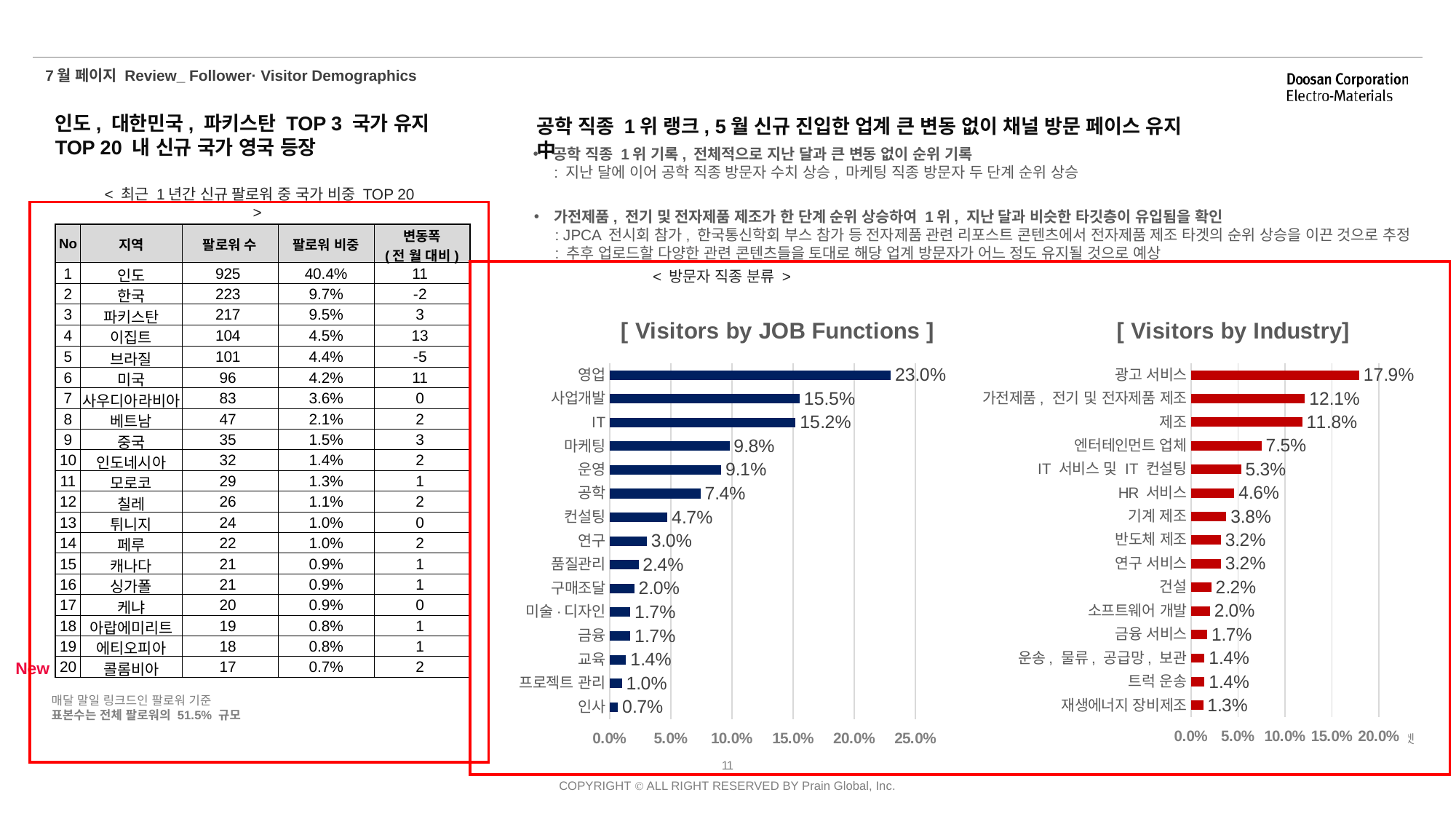

7월 페이지 Review_ Follower· Visitor Demographics
인도, 대한민국, 파키스탄 TOP 3 국가 유지
TOP 20 내 신규 국가 영국 등장
공학 직종 1위 랭크, 5월 신규 진입한 업계 큰 변동 없이 채널 방문 페이스 유지 中
공학 직종 1위 기록, 전체적으로 지난 달과 큰 변동 없이 순위 기록
     : 지난 달에 이어 공학 직종 방문자 수치 상승, 마케팅 직종 방문자 두 단계 순위 상승
 < 최근 1년간 신규 팔로워 중 국가 비중 TOP 20 >

가전제품, 전기 및 전자제품 제조가 한 단계 순위 상승하여 1위, 지난 달과 비슷한 타깃층이 유입됨을 확인
     : JPCA 전시회 참가, 한국통신학회 부스 참가 등 전자제품 관련 리포스트 콘텐츠에서 전자제품 제조 타겟의 순위 상승을 이끈 것으로 추정
     : 추후 업로드할 다양한 관련 콘텐츠들을 토대로 해당 업계 방문자가 어느 정도 유지될 것으로 예상
| No | 지역 | 팔로워 수 | 팔로워 비중 | 변동폭 (전 월 대비) |
| --- | --- | --- | --- | --- |
| 1 | 인도 | 925 | 40.4% | 11 |
| 2 | 한국 | 223 | 9.7% | -2 |
| 3 | 파키스탄 | 217 | 9.5% | 3 |
| 4 | 이집트 | 104 | 4.5% | 13 |
| 5 | 브라질 | 101 | 4.4% | -5 |
| 6 | 미국 | 96 | 4.2% | 11 |
| 7 | 사우디아라비아 | 83 | 3.6% | 0 |
| 8 | 베트남 | 47 | 2.1% | 2 |
| 9 | 중국 | 35 | 1.5% | 3 |
| 10 | 인도네시아 | 32 | 1.4% | 2 |
| 11 | 모로코 | 29 | 1.3% | 1 |
| 12 | 칠레 | 26 | 1.1% | 2 |
| 13 | 튀니지 | 24 | 1.0% | 0 |
| 14 | 페루 | 22 | 1.0% | 2 |
| 15 | 캐나다 | 21 | 0.9% | 1 |
| 16 | 싱가폴 | 21 | 0.9% | 1 |
| 17 | 케냐 | 20 | 0.9% | 0 |
| 18 | 아랍에미리트 | 19 | 0.8% | 1 |
| 19 | 에티오피아 | 18 | 0.8% | 1 |
| 20 | 콜롬비아 | 17 | 0.7% | 2 |

 < 방문자 직종 분류 >

### Chart: [ Visitors by JOB Functions ]

| Category | Percentage |
|---|---|
| 영업 | 0.22972972972972974 |
| 사업개발 | 0.1554054054054054 |
| IT | 0.15202702702702703 |
| 마케팅 | 0.09797297297297297 |
| 운영 | 0.09121621621621621 |
| 공학 | 0.07432432432432433 |
| 컨설팅 | 0.0472972972972973 |
| 연구 | 0.030405405405405407 |
| 품질관리 | 0.02364864864864865 |
| 구매조달 | 0.02027027027027027 |
| 미술·디자인 | 0.016891891891891893 |
| 금융 | 0.016891891891891893 |
| 교육 | 0.013513513513513514 |
| 프로젝트 관리 | 0.010135135135135136 |
| 인사 | 0.006756756756756757 |

### Chart: [ Visitors by Industry]

| Category | Percentage |
|---|---|
| 광고 서비스 | 0.1791907514450867 |
| 가전제품, 전기 및 전자제품 제조 | 0.12138728323699421 |
| 제조 | 0.11849710982658959 |
| 엔터테인먼트 업체 | 0.07514450867052024 |
| IT 서비스 및 IT 컨설팅 | 0.05346820809248555 |
| HR 서비스 | 0.046242774566473986 |
| 기계 제조 | 0.03757225433526012 |
| 반도체 제조 | 0.031791907514450865 |
| 연구 서비스 | 0.031791907514450865 |
| 건설 | 0.02167630057803468 |
| 소프트웨어 개발 | 0.02023121387283237 |
| 금융 서비스 | 0.017341040462427744 |
| 운송, 물류, 공급망, 보관 | 0.014450867052023121 |
| 트럭 운송 | 0.014450867052023121 |
| 재생에너지 장비제조 | 0.01300578034682081 |
New
매달 말일 링크드인 팔로워 기준
표본수는 전체 팔로워의 51.5% 규모
2024.07.01~2024.07.31 링크드인 데이터 기준
타겟